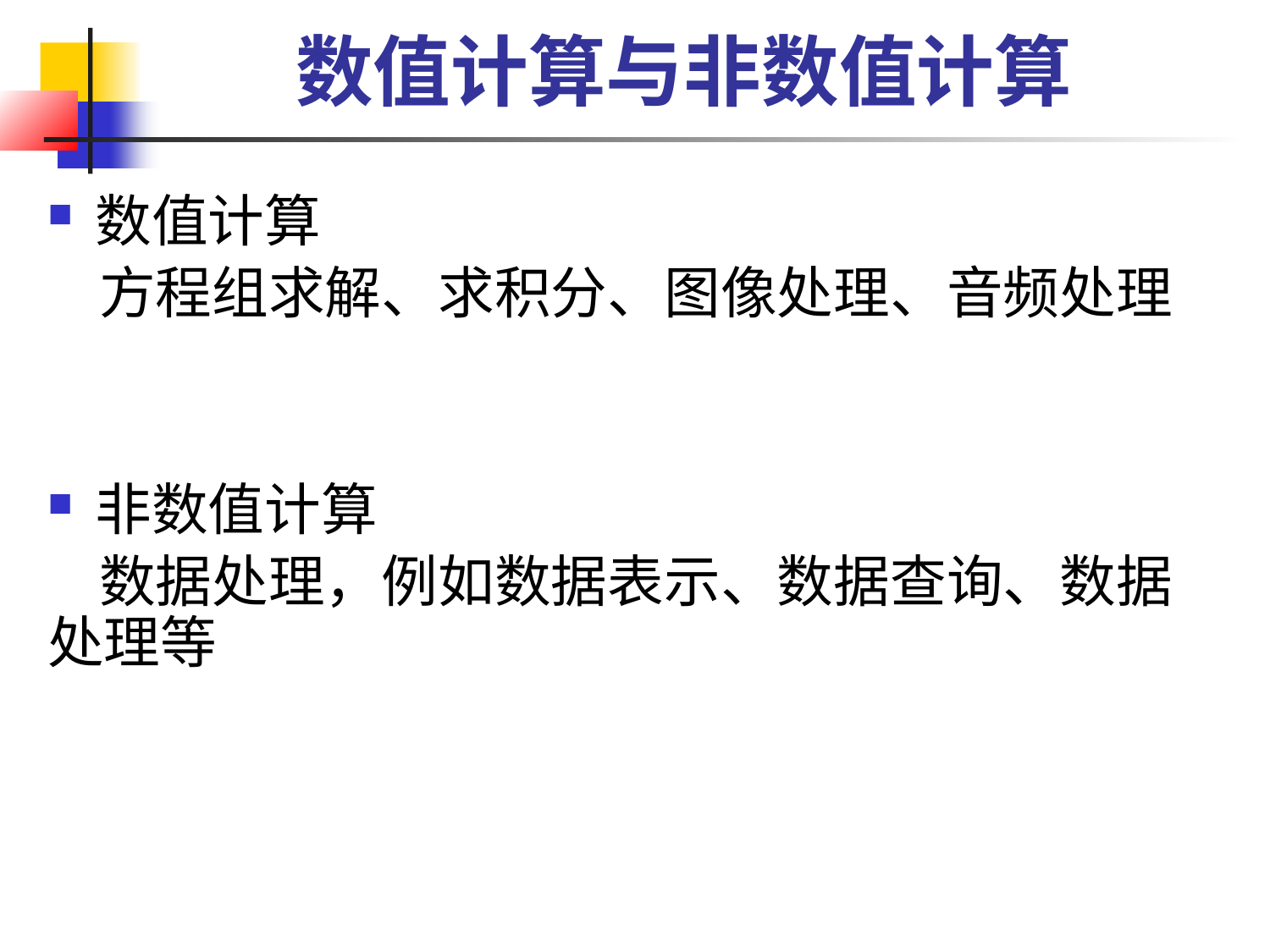

数值计算与非数值计算
数值计算
   方程组求解、求积分、图像处理、音频处理

非数值计算
   数据处理，例如数据表示、数据查询、数据处理等